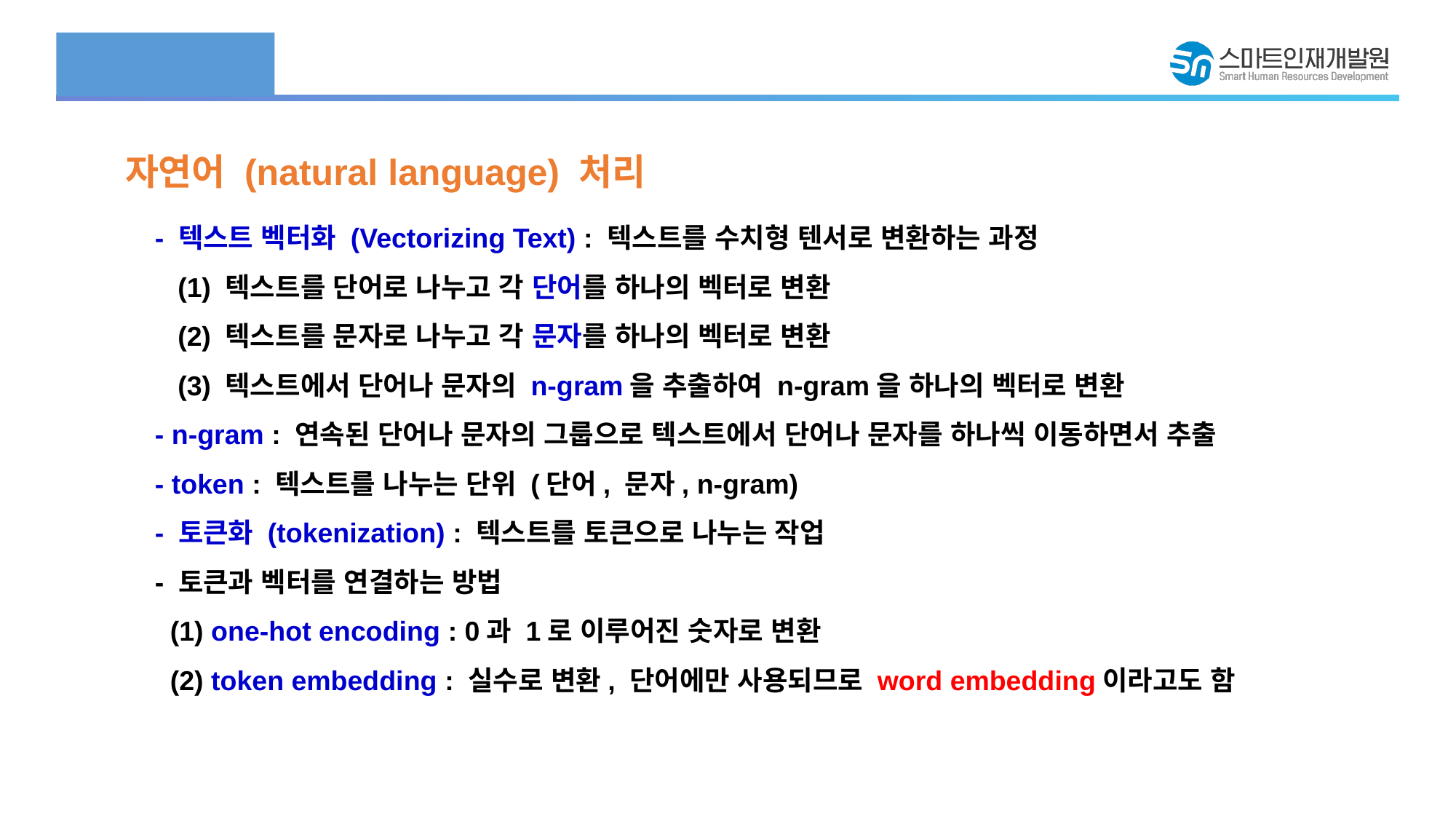

자연어 (natural language) 처리
- 텍스트 벡터화 (Vectorizing Text) : 텍스트를 수치형 텐서로 변환하는 과정
   (1) 텍스트를 단어로 나누고 각 단어를 하나의 벡터로 변환
   (2) 텍스트를 문자로 나누고 각 문자를 하나의 벡터로 변환
   (3) 텍스트에서 단어나 문자의 n-gram을 추출하여 n-gram을 하나의 벡터로 변환
- n-gram : 연속된 단어나 문자의 그룹으로 텍스트에서 단어나 문자를 하나씩 이동하면서 추출
- token : 텍스트를 나누는 단위 (단어, 문자, n-gram)
- 토큰화 (tokenization) : 텍스트를 토큰으로 나누는 작업
- 토큰과 벡터를 연결하는 방법
  (1) one-hot encoding : 0과 1로 이루어진 숫자로 변환
  (2) token embedding : 실수로 변환, 단어에만 사용되므로 word embedding이라고도 함